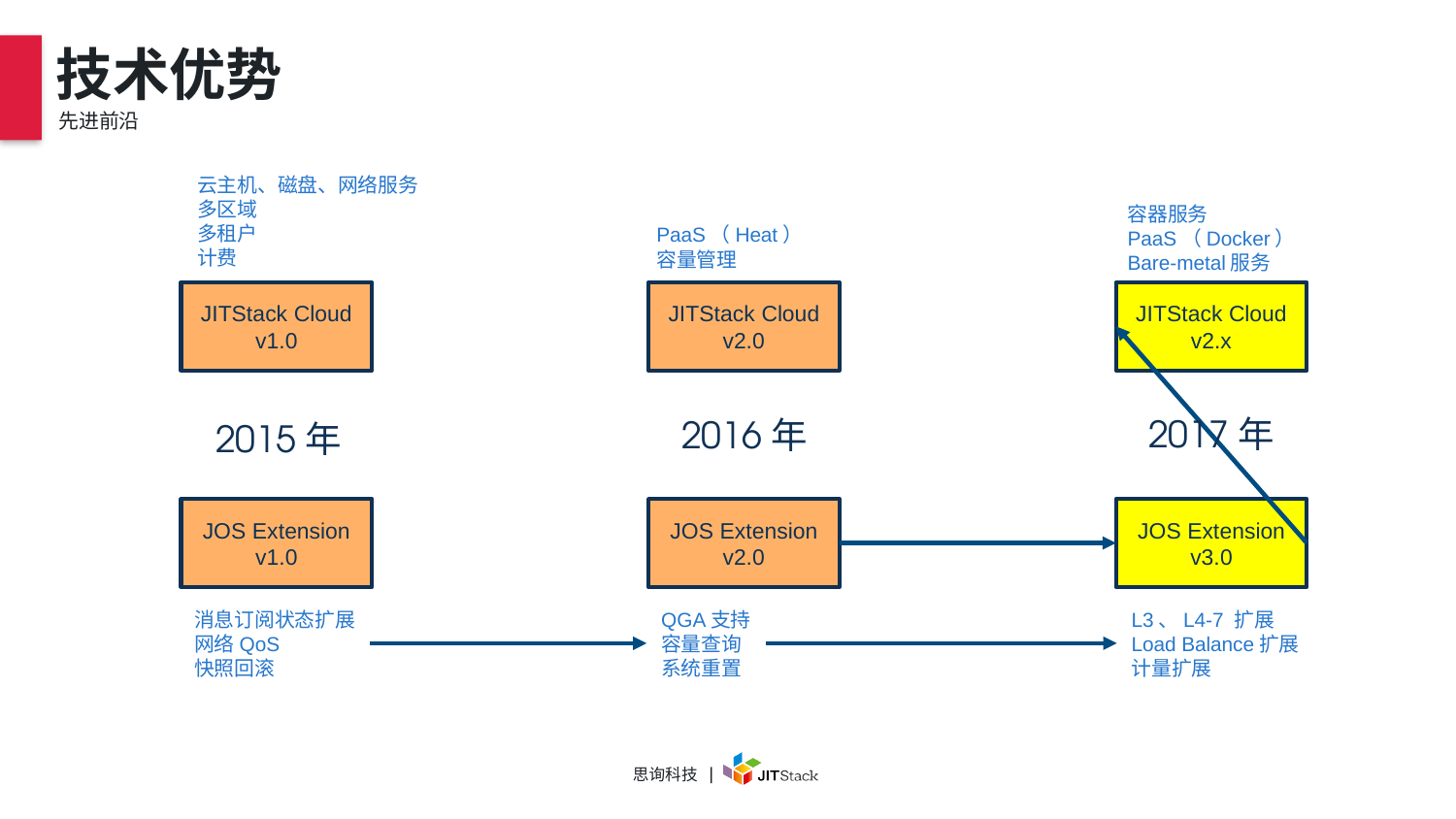

技术优势

先进前沿
云主机、磁盘、网络服务
多区域
多租户
计费

容器服务
PaaS（Docker）
Bare-metal服务

PaaS（Heat）
容量管理
JITStack Cloud
v1.0
JITStack Cloud
v2.0
JITStack Cloud
v2.x
2017年
2016年
2015年
JOS Extension
v1.0
JOS Extension
v2.0
JOS Extension
v3.0
消息订阅状态扩展
网络QoS
快照回滚
QGA支持
容量查询
系统重置
L3、L4-7 扩展
Load Balance扩展
计量扩展